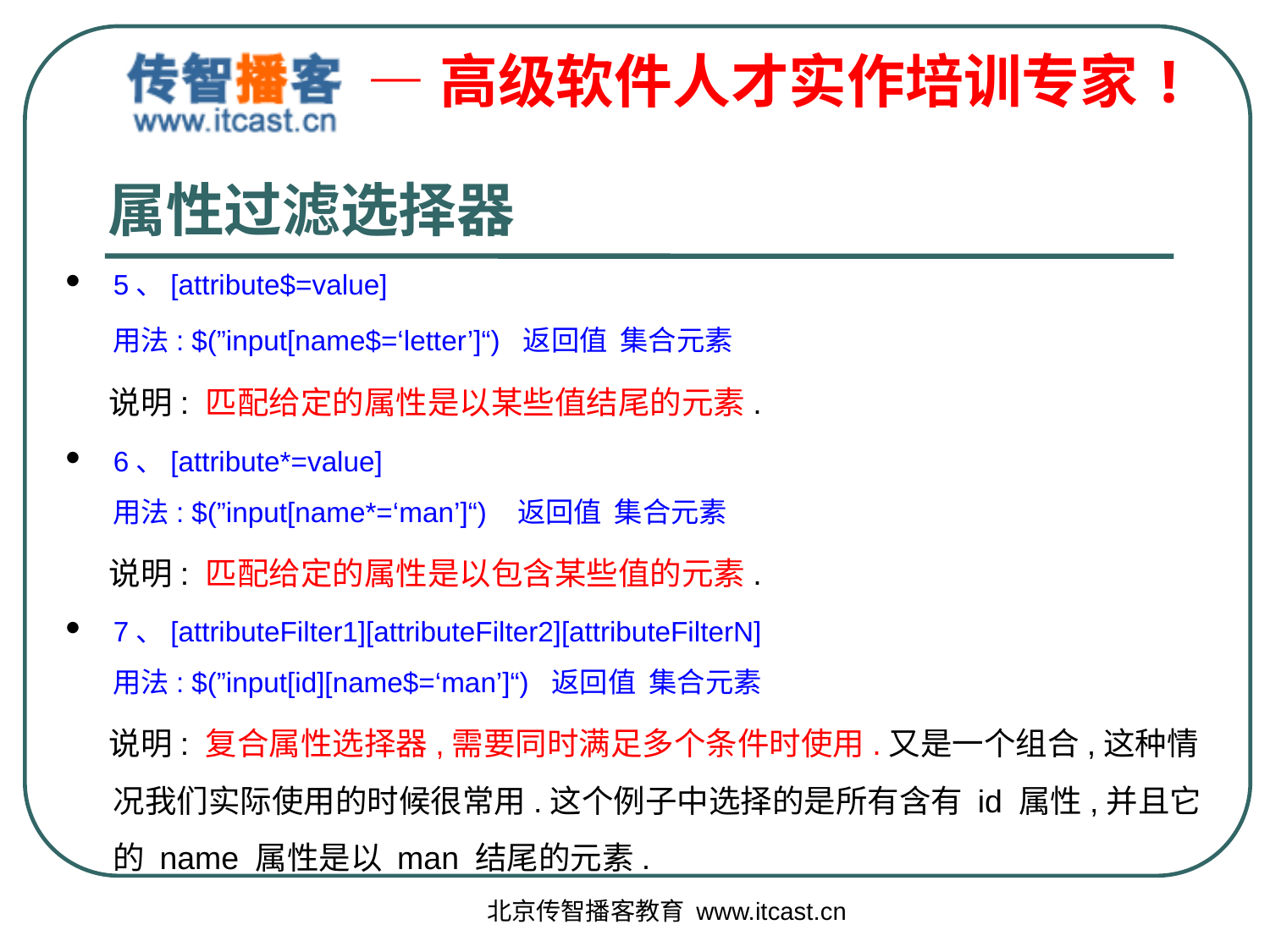

属性过滤选择器
5、[attribute$=value]
用法: $(”input[name$=‘letter’]“)  返回值  集合元素
     说明: 匹配给定的属性是以某些值结尾的元素.
6、[attribute*=value]
用法: $(”input[name*=‘man’]“)   返回值  集合元素
     说明: 匹配给定的属性是以包含某些值的元素.
7、[attributeFilter1][attributeFilter2][attributeFilterN]
用法: $(”input[id][name$=‘man’]“)  返回值  集合元素
     说明: 复合属性选择器,需要同时满足多个条件时使用.又是一个组合,这种情况我们实际使用的时候很常用.这个例子中选择的是所有含有 id 属性,并且它的 name 属性是以 man 结尾的元素.
北京传智播客教育 www.itcast.cn